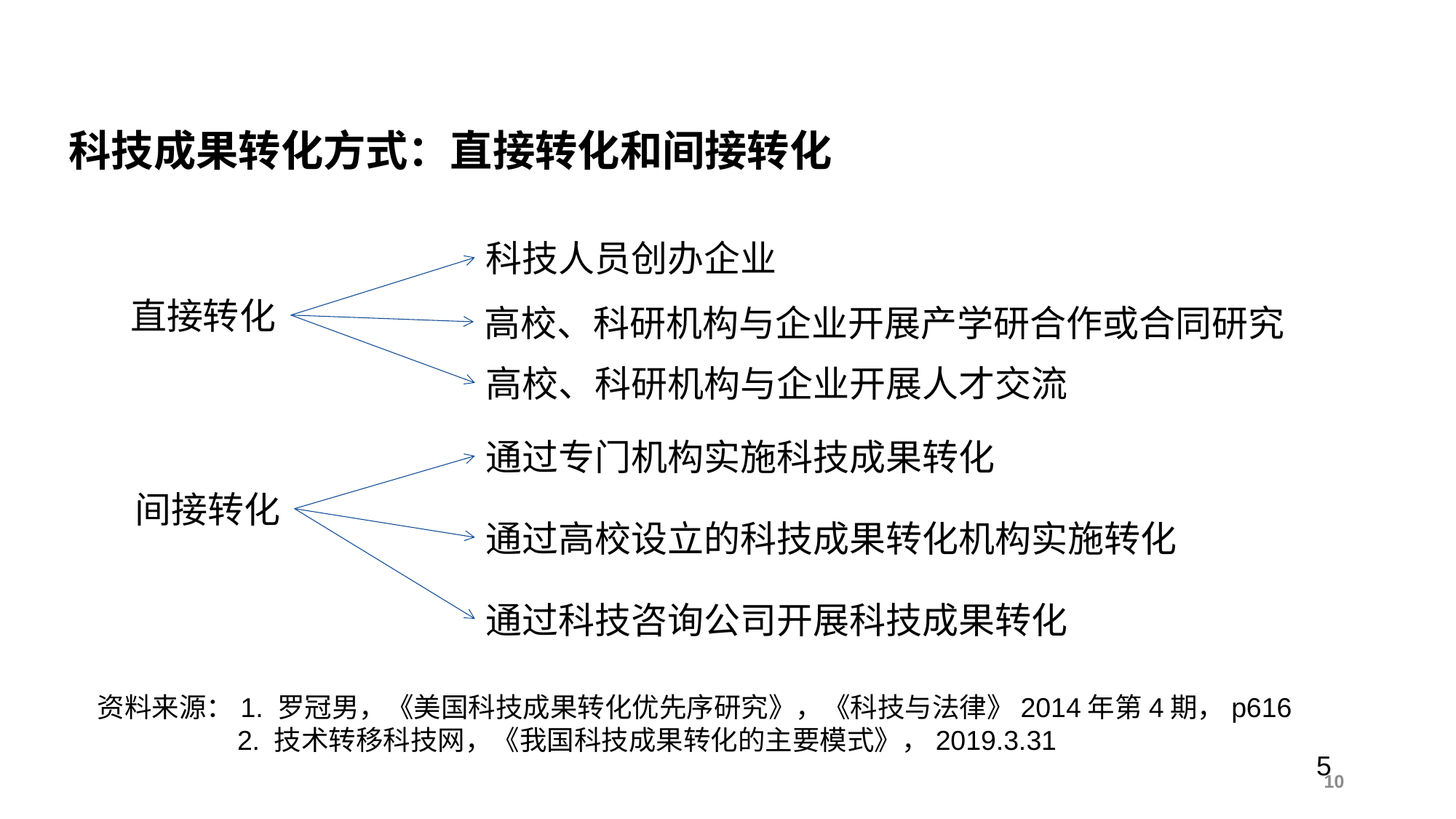

科技成果转化方式：直接转化和间接转化
科技人员创办企业
直接转化
高校、科研机构与企业开展产学研合作或合同研究
高校、科研机构与企业开展人才交流
通过专门机构实施科技成果转化
间接转化
通过高校设立的科技成果转化机构实施转化
通过科技咨询公司开展科技成果转化
资料来源：1. 罗冠男，《美国科技成果转化优先序研究》，《科技与法律》2014年第4期，p616
	    2. 技术转移科技网，《我国科技成果转化的主要模式》，2019.3.31
5

10